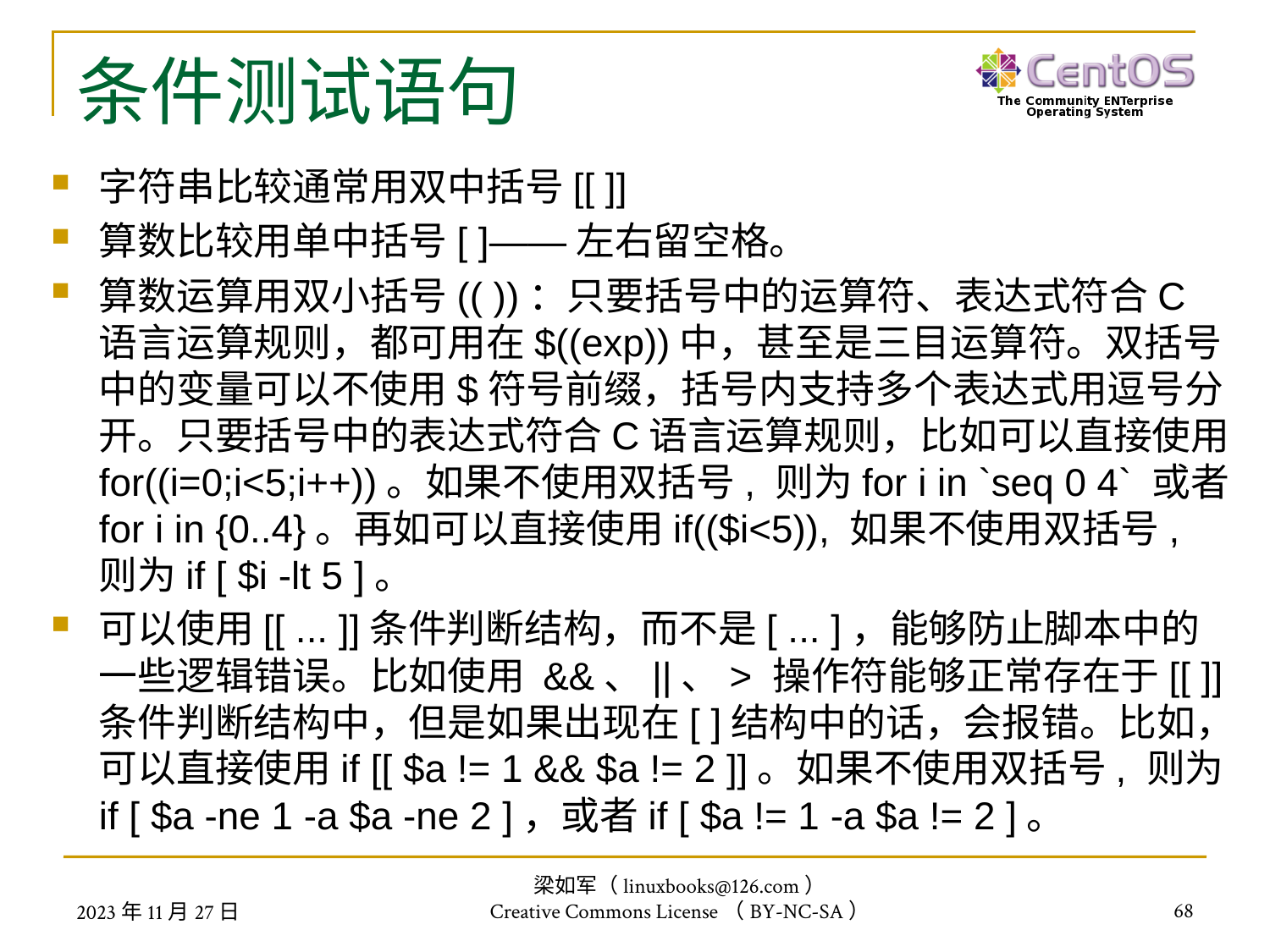

# 条件测试语句
字符串比较通常用双中括号[[ ]]
算数比较用单中括号[ ]——左右留空格。
算数运算用双小括号(( ))：只要括号中的运算符、表达式符合C语言运算规则，都可用在$((exp))中，甚至是三目运算符。双括号中的变量可以不使用$符号前缀，括号内支持多个表达式用逗号分开。只要括号中的表达式符合C语言运算规则，比如可以直接使用for((i=0;i<5;i++))。如果不使用双括号, 则为for i in `seq 0 4` 或者for i in {0..4}。再如可以直接使用if(($i<5)), 如果不使用双括号, 则为if [ $i -lt 5 ]。
可以使用[[ ... ]]条件判断结构，而不是[ ... ]，能够防止脚本中的一些逻辑错误。比如使用 &&、||、> 操作符能够正常存在于[[ ]]条件判断结构中，但是如果出现在[ ]结构中的话，会报错。比如，可以直接使用if [[ $a != 1 && $a != 2 ]]。如果不使用双括号, 则为if [ $a -ne 1 -a $a -ne 2 ]，或者if [ $a != 1 -a $a != 2 ]。
梁如军（linuxbooks@126.com）
Creative Commons License（BY-NC-SA）
2023年11月27日
68